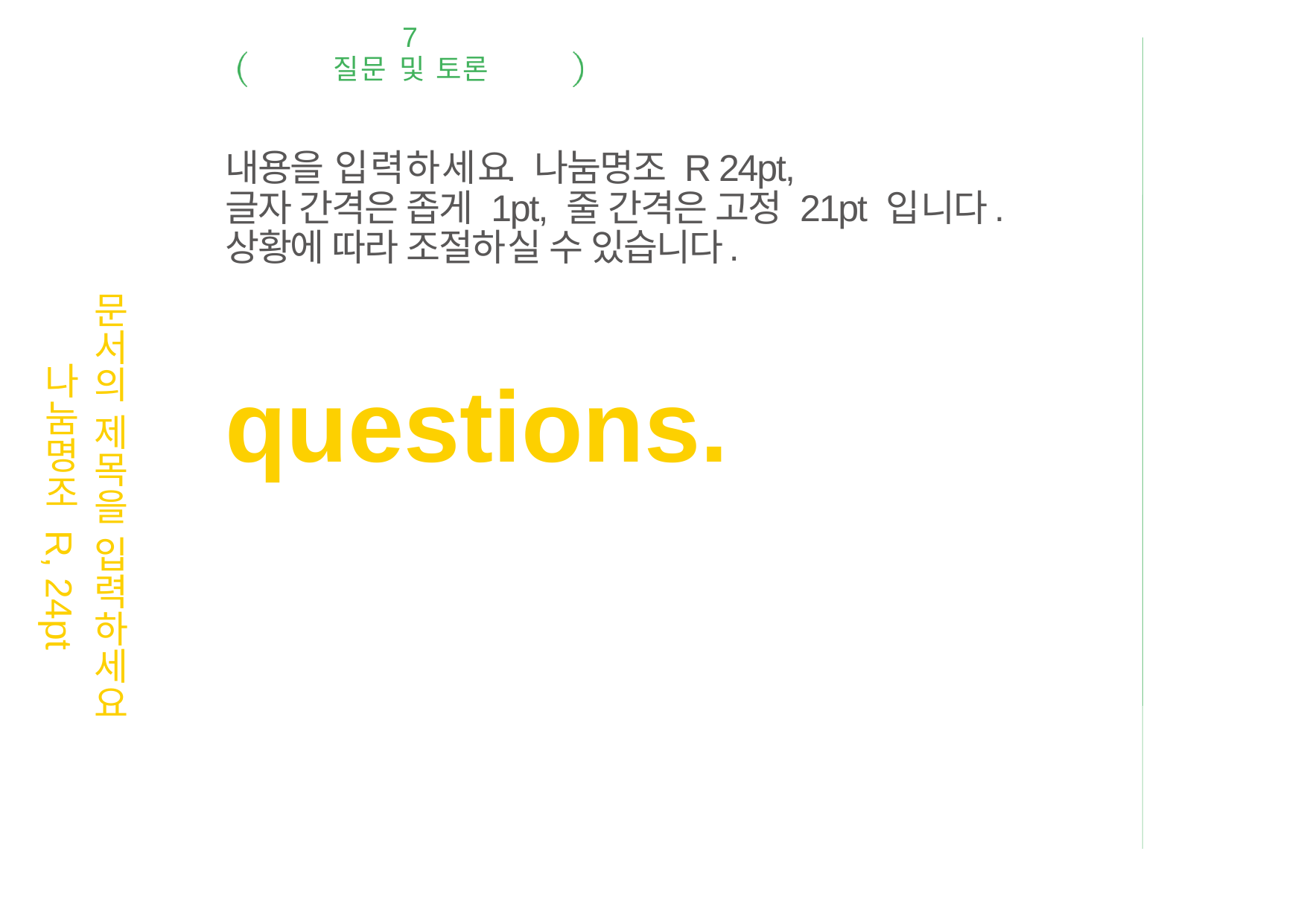

7
질문 및 토론
문서의 제목을 입력하세요
나눔명조 R, 24pt
내용을 입력하세요. 나눔명조 R 24pt,
글자 간격은 좁게 1pt, 줄 간격은 고정 21pt 입니다.
상황에 따라 조절하실 수 있습니다.
questions.